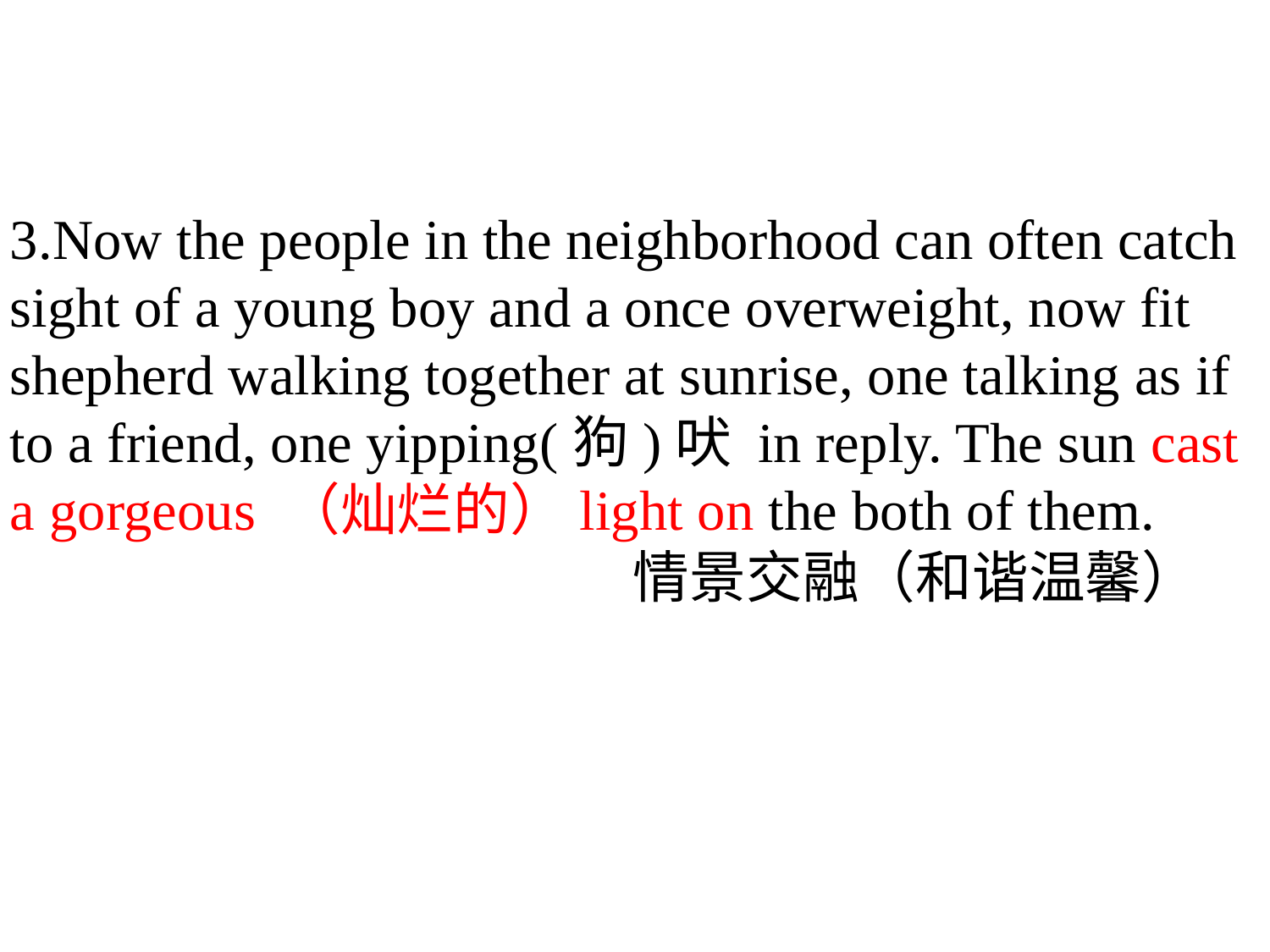

3.Now the people in the neighborhood can often catch sight of a young boy and a once overweight, now fit shepherd walking together at sunrise, one talking as if to a friend, one yipping(狗)吠 in reply. The sun cast a gorgeous （灿烂的）light on the both of them.
                                                情景交融（和谐温馨）